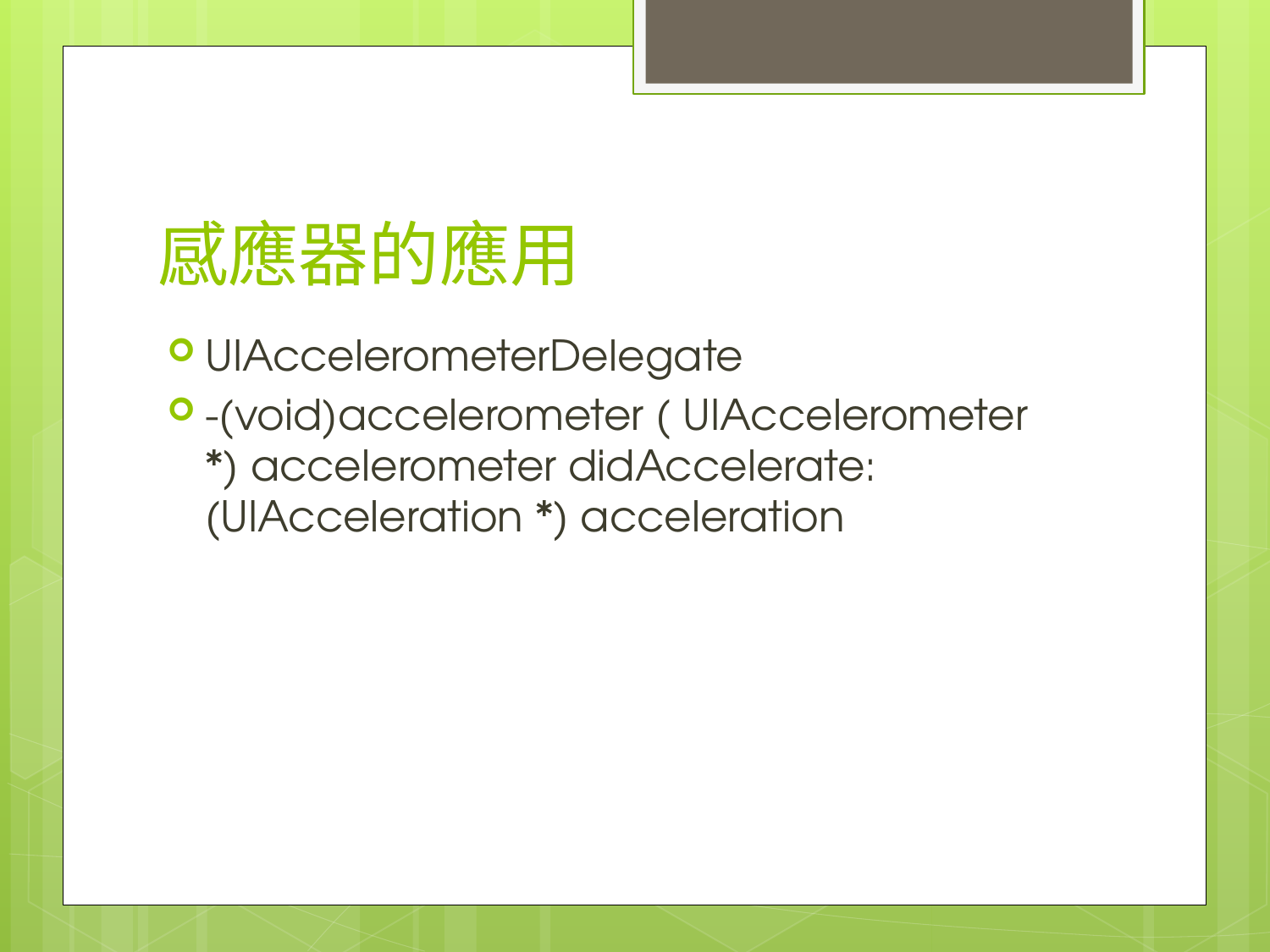

# 感應器的應用
UIAccelerometerDelegate
-(void)accelerometer ( UIAccelerometer *) accelerometer didAccelerate: (UIAcceleration *) acceleration